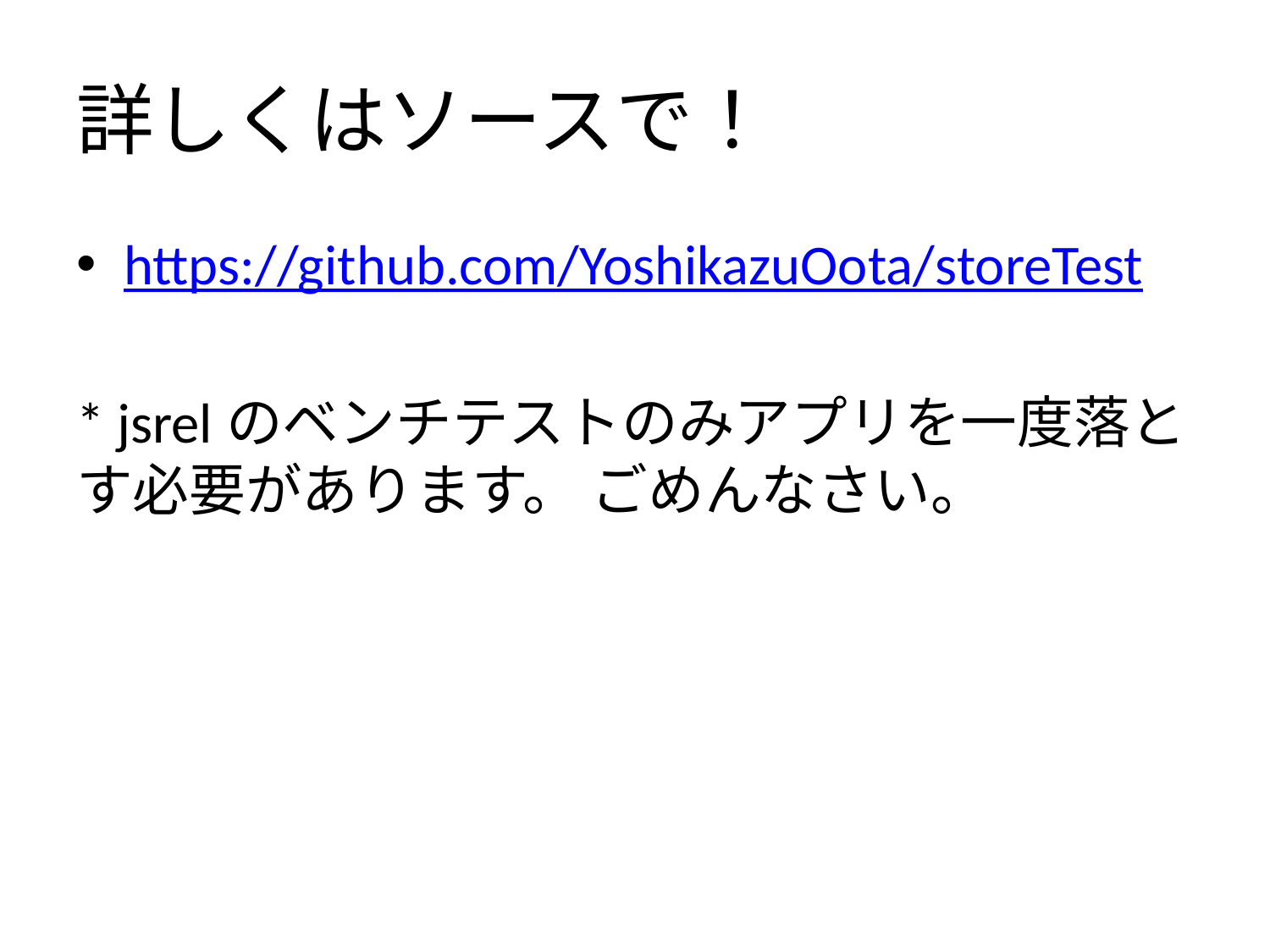

# 詳しくはソースで！
https://github.com/YoshikazuOota/storeTest

* jsrelのベンチテストのみアプリを一度落とす必要があります。 ごめんなさい。